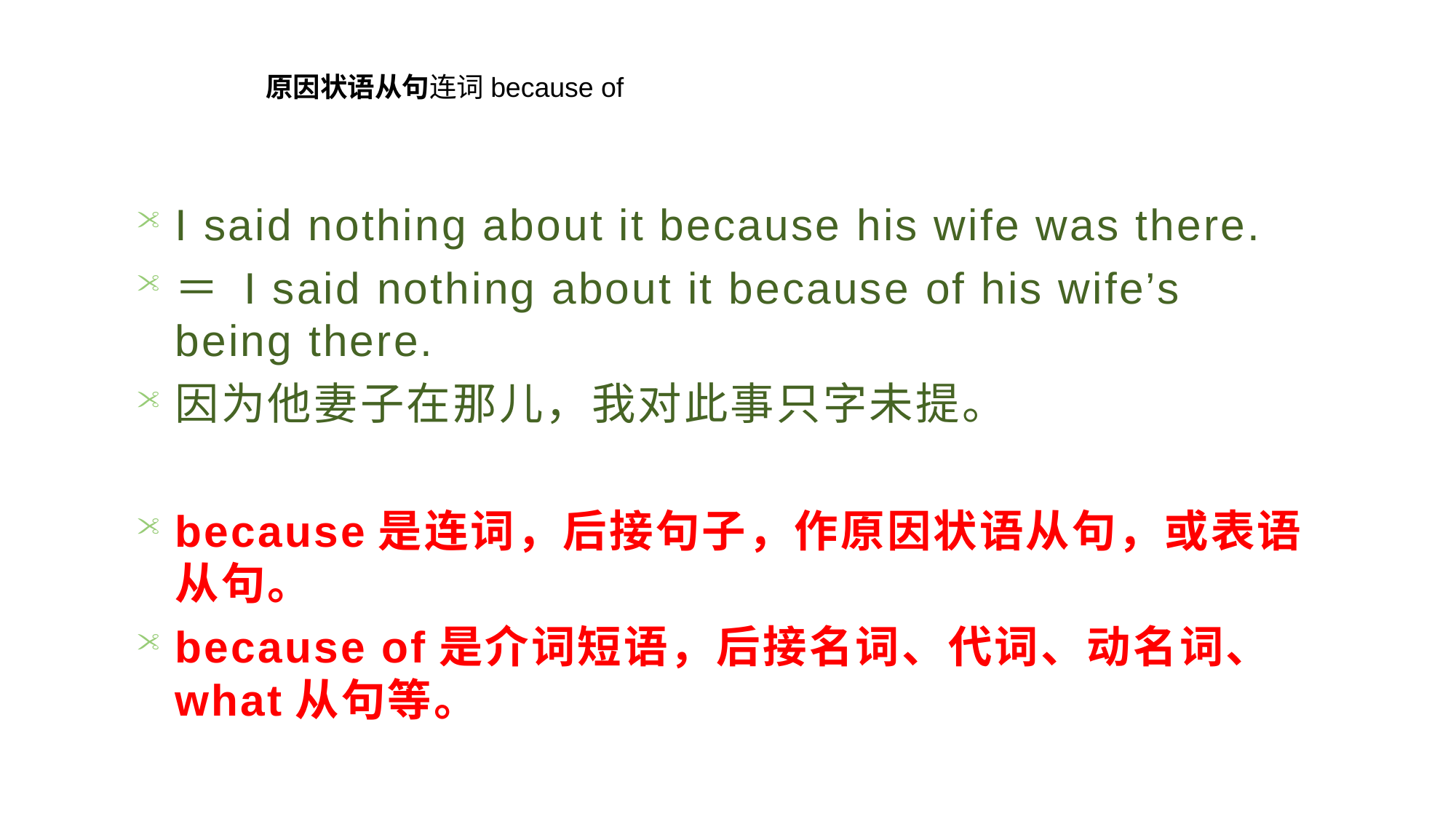

原因状语从句连词because of
I said nothing about it because his wife was there.
＝ I said nothing about it because of his wife’s being there.
因为他妻子在那儿，我对此事只字未提。

because是连词，后接句子，作原因状语从句，或表语从句。
because of是介词短语，后接名词、代词、动名词、what从句等。